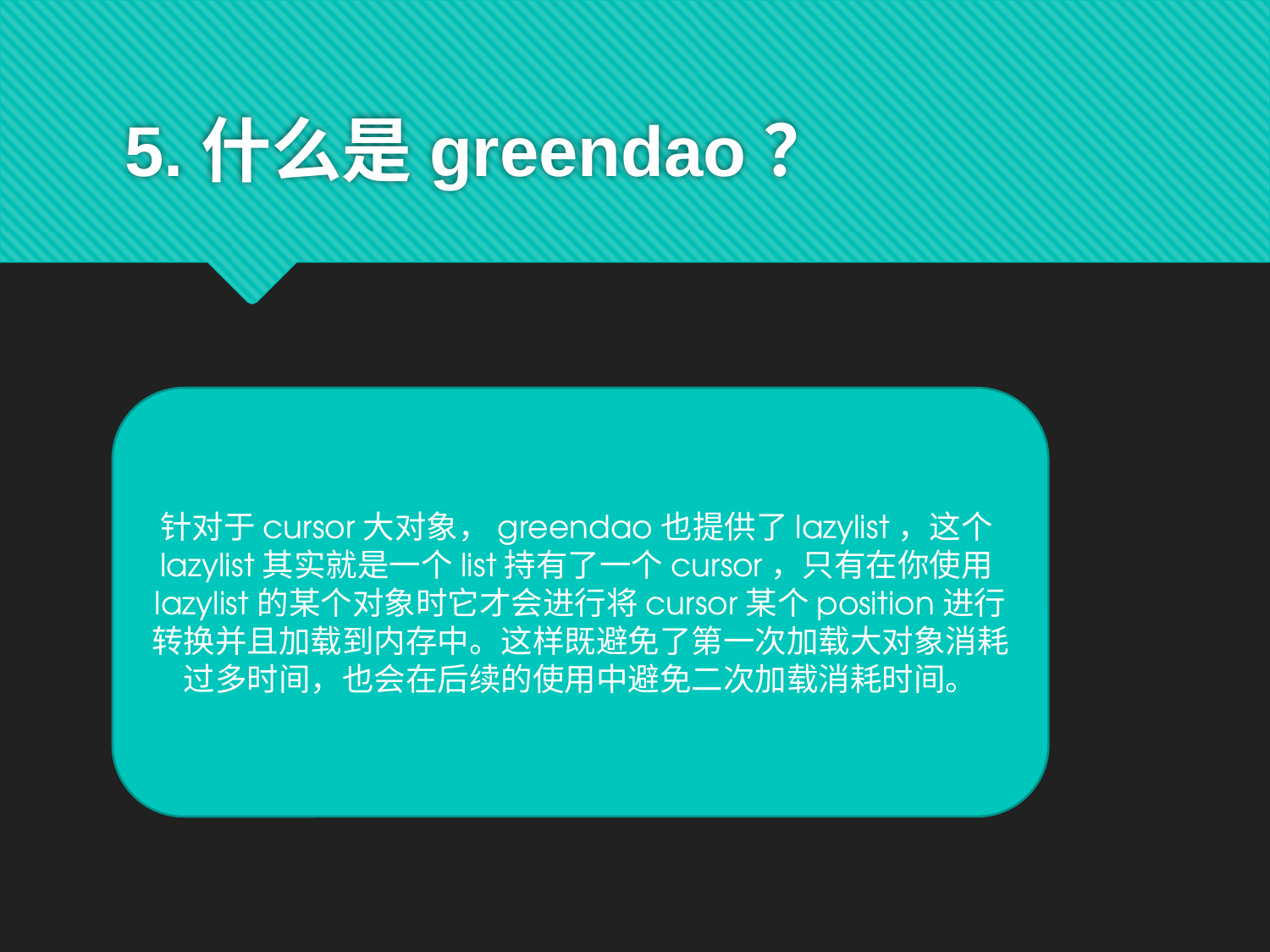

# 5.什么是greendao？
针对于cursor大对象，greendao也提供了lazylist，这个lazylist其实就是一个list持有了一个cursor，只有在你使用lazylist的某个对象时它才会进行将cursor某个position进行转换并且加载到内存中。这样既避免了第一次加载大对象消耗过多时间，也会在后续的使用中避免二次加载消耗时间。